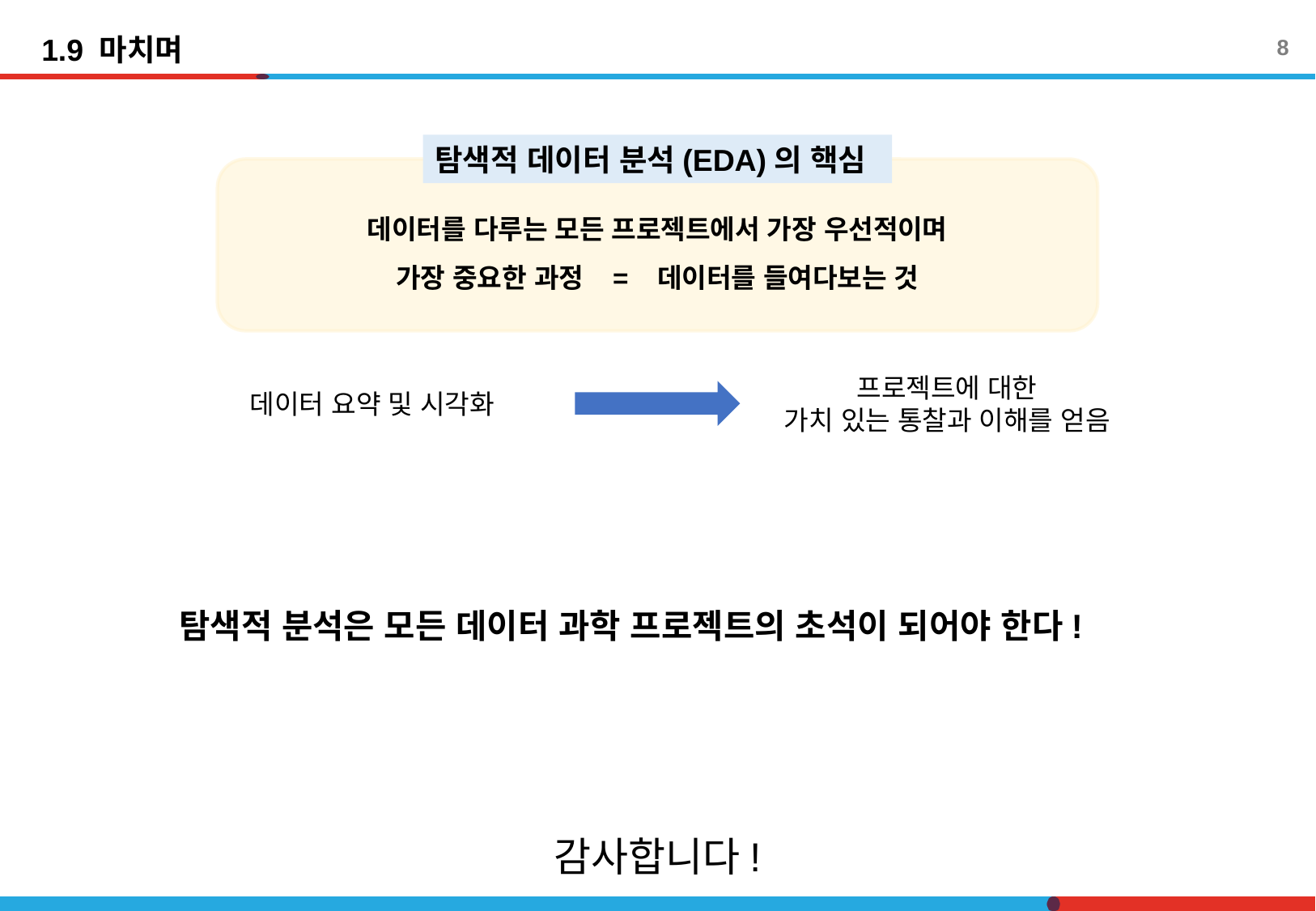

1.9 마치며
8
탐색적 데이터 분석(EDA)의 핵심

데이터를 다루는 모든 프로젝트에서 가장 우선적이며
가장 중요한 과정   =   데이터를 들여다보는 것
프로젝트에 대한
가치 있는 통찰과 이해를 얻음
데이터 요약 및 시각화

탐색적 분석은 모든 데이터 과학 프로젝트의 초석이 되어야 한다!
감사합니다!